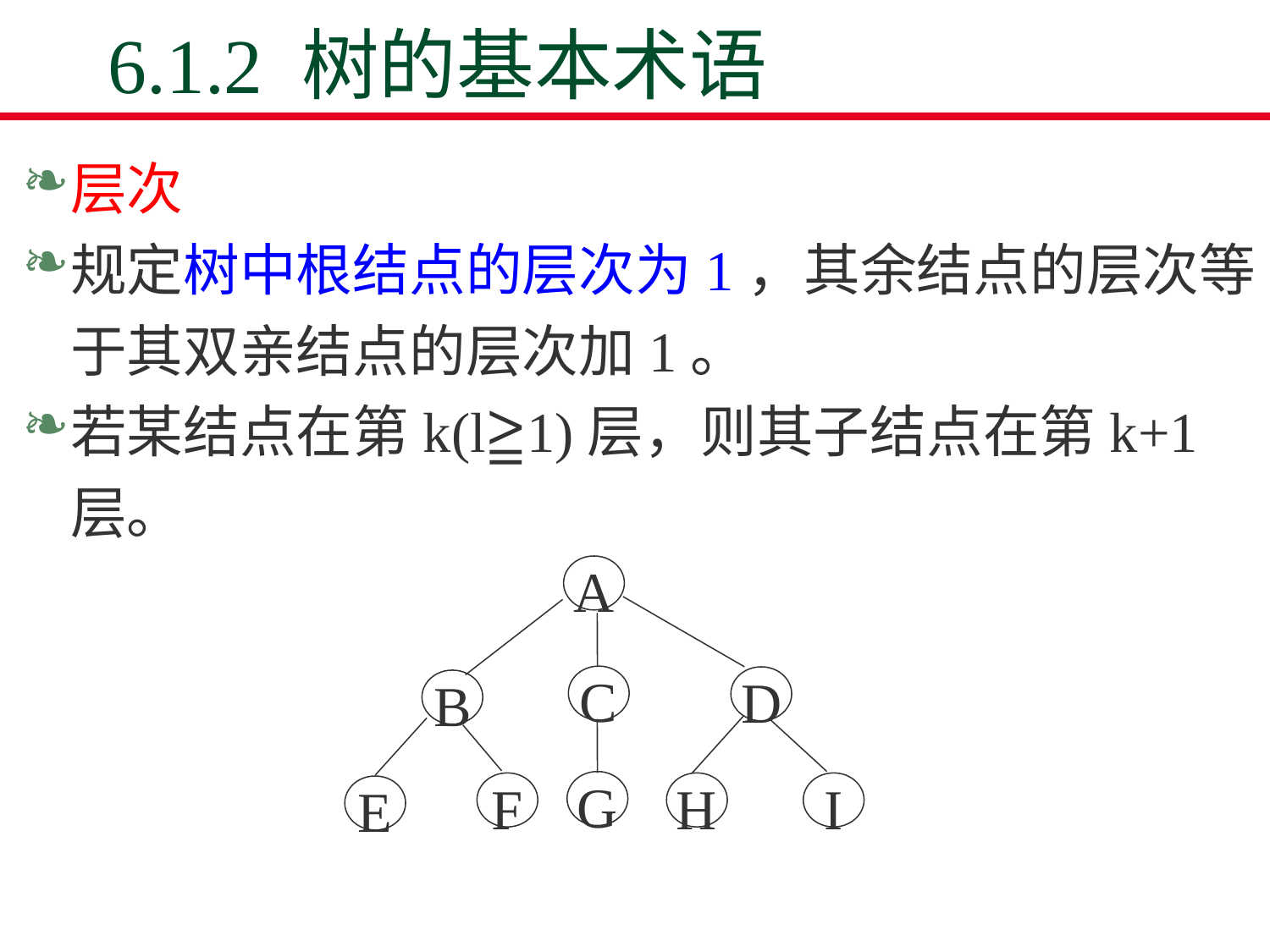

# 6.1.2 树的基本术语
层次
规定树中根结点的层次为1，其余结点的层次等于其双亲结点的层次加1。
若某结点在第k(l≧1)层，则其子结点在第k+1层。

A

C
D
B

G
F
H
I
E